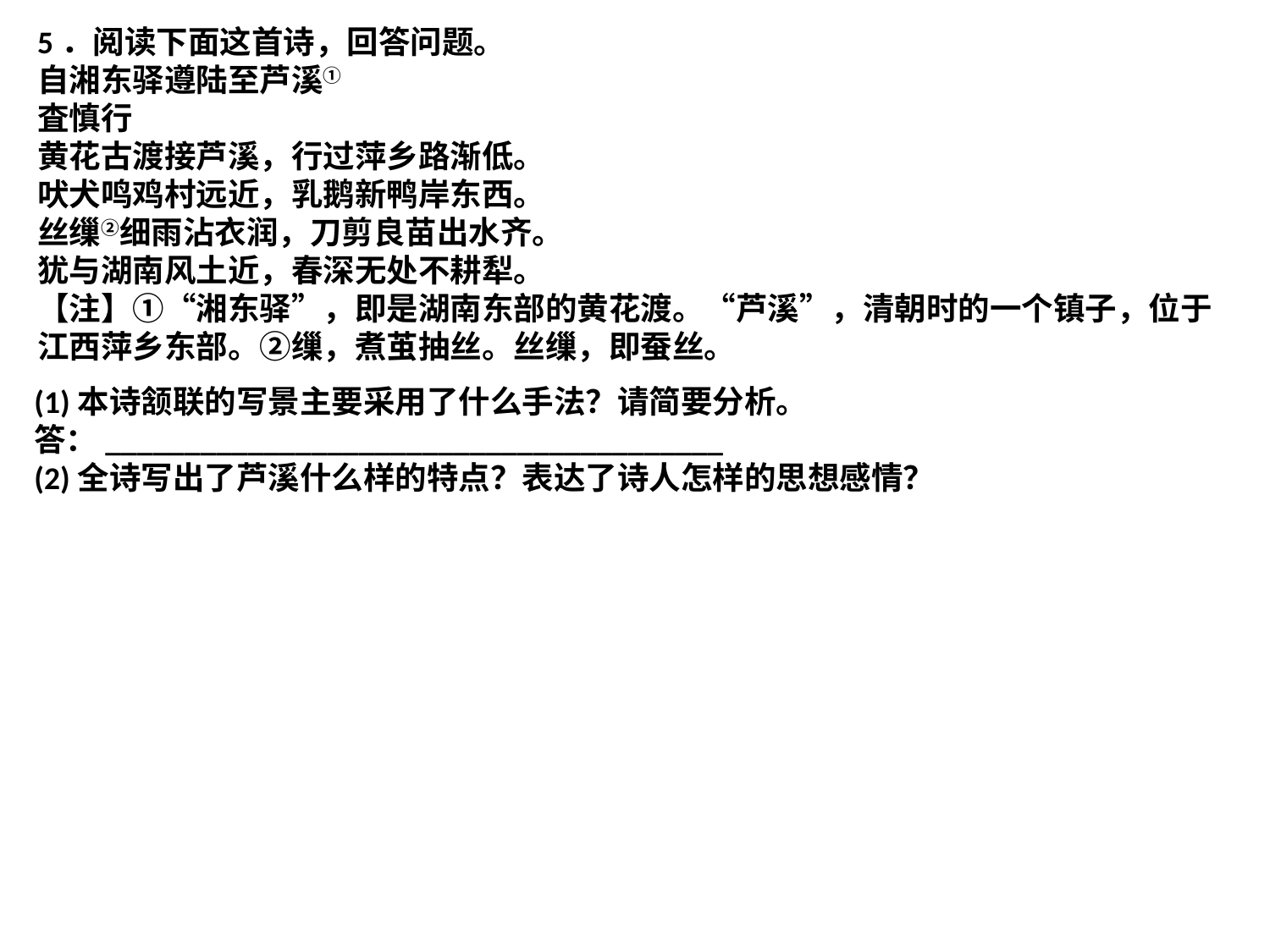

5．阅读下面这首诗，回答问题。
自湘东驿遵陆至芦溪①
査慎行
黄花古渡接芦溪，行过萍乡路渐低。
吠犬鸣鸡村远近，乳鹅新鸭岸东西。
丝缫②细雨沾衣润，刀剪良苗出水齐。
犹与湖南风土近，春深无处不耕犁。
【注】①“湘东驿”，即是湖南东部的黄花渡。“芦溪”，清朝时的一个镇子，位于江西萍乡东部。②缫，煮茧抽丝。丝缫，即蚕丝。
(1)本诗颔联的写景主要采用了什么手法？请简要分析。
答：_______________________________________
(2)全诗写出了芦溪什么样的特点？表达了诗人怎样的思想感情？